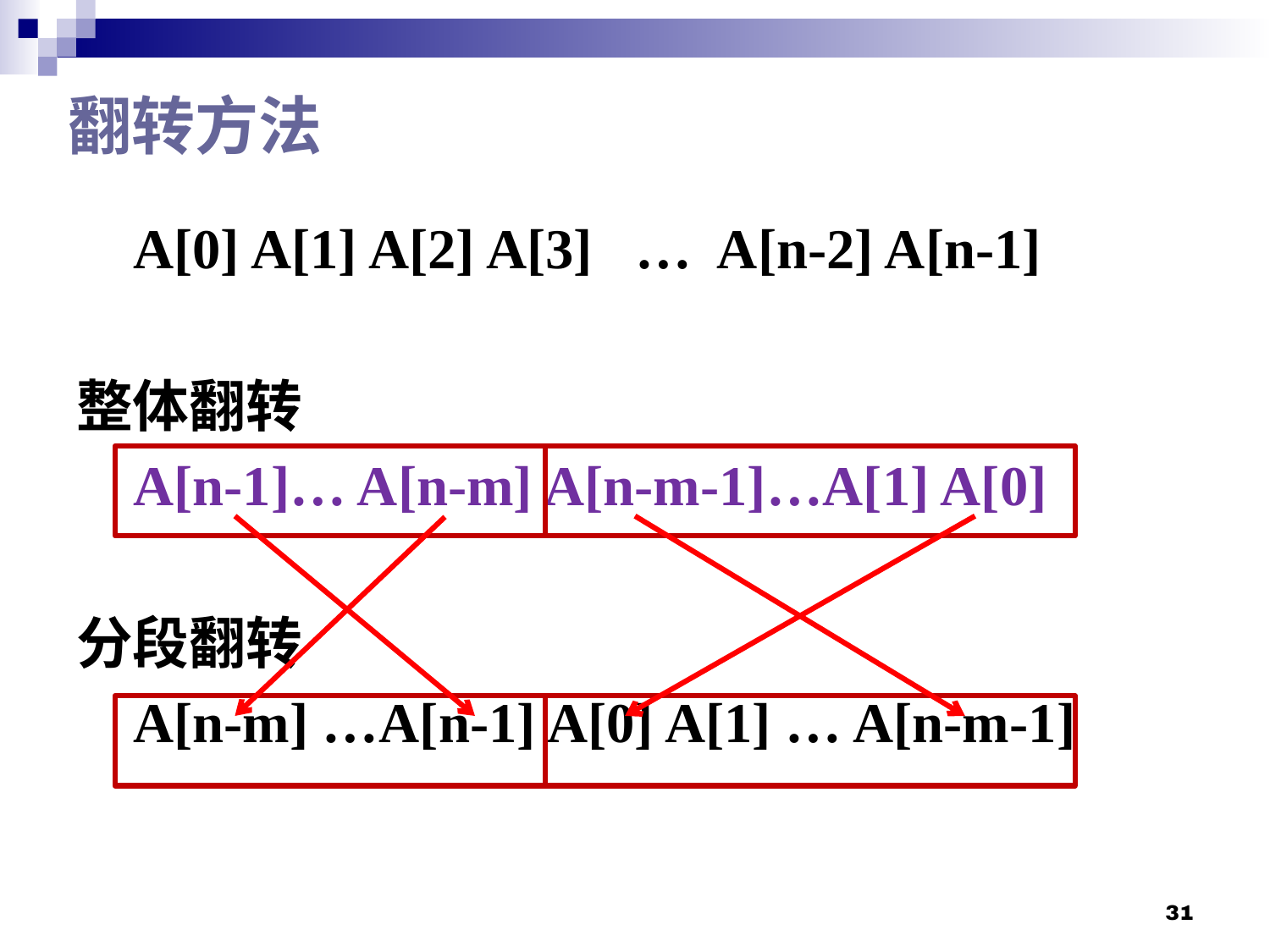

# 翻转方法
    A[0] A[1] A[2] A[3]   …  A[n-2] A[n-1]

整体翻转
    A[n-1]… A[n-m] A[n-m-1]…A[1] A[0]

分段翻转
    A[n-m] …A[n-1] A[0] A[1] … A[n-m-1]

31